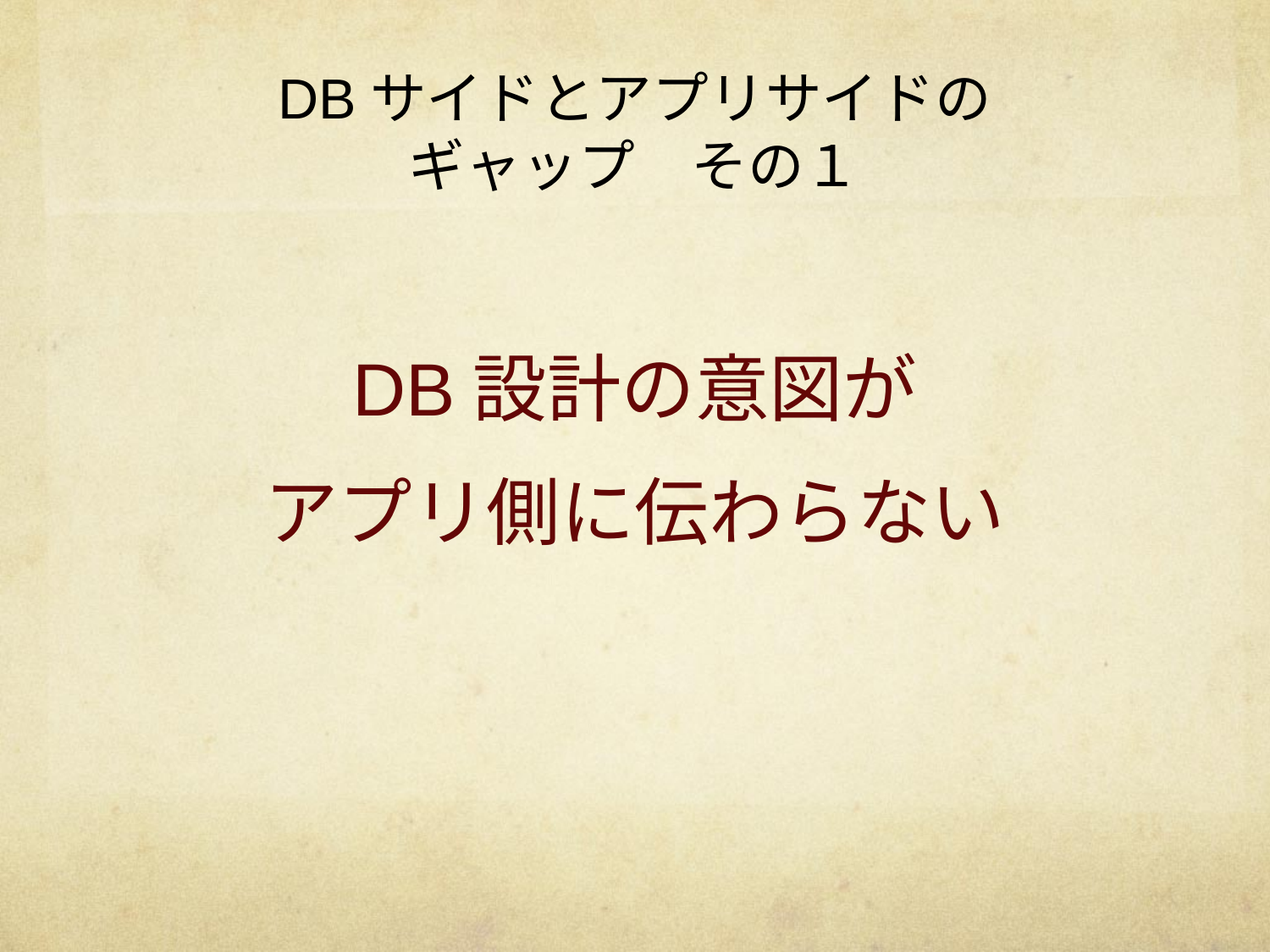

# DBサイドとアプリサイドの ギャップ　その１

DB設計の意図が
アプリ側に伝わらない